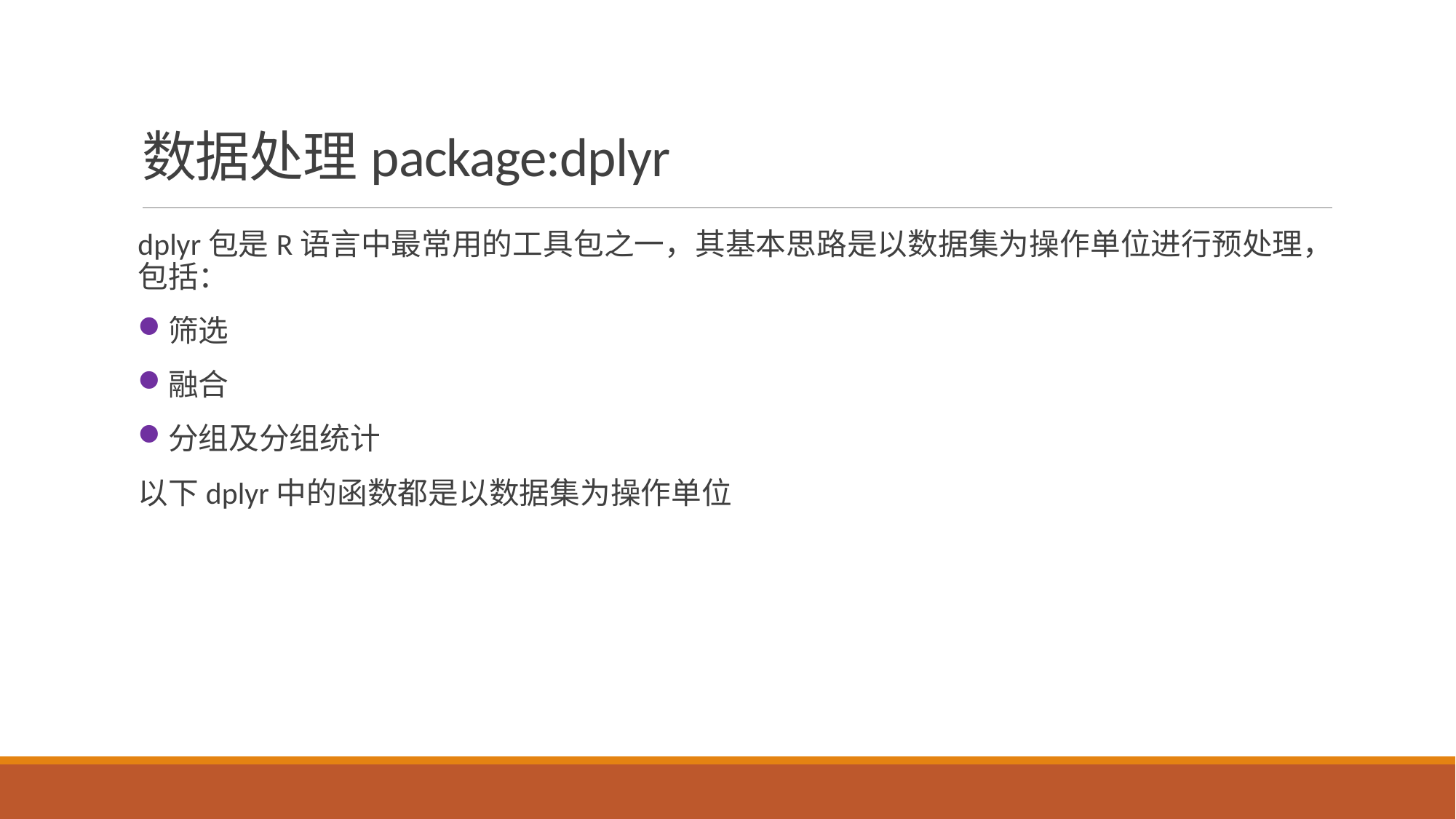

# 数据处理package:dplyr
dplyr包是R语言中最常用的工具包之一，其基本思路是以数据集为操作单位进行预处理，包括：
筛选
融合
分组及分组统计
以下dplyr中的函数都是以数据集为操作单位